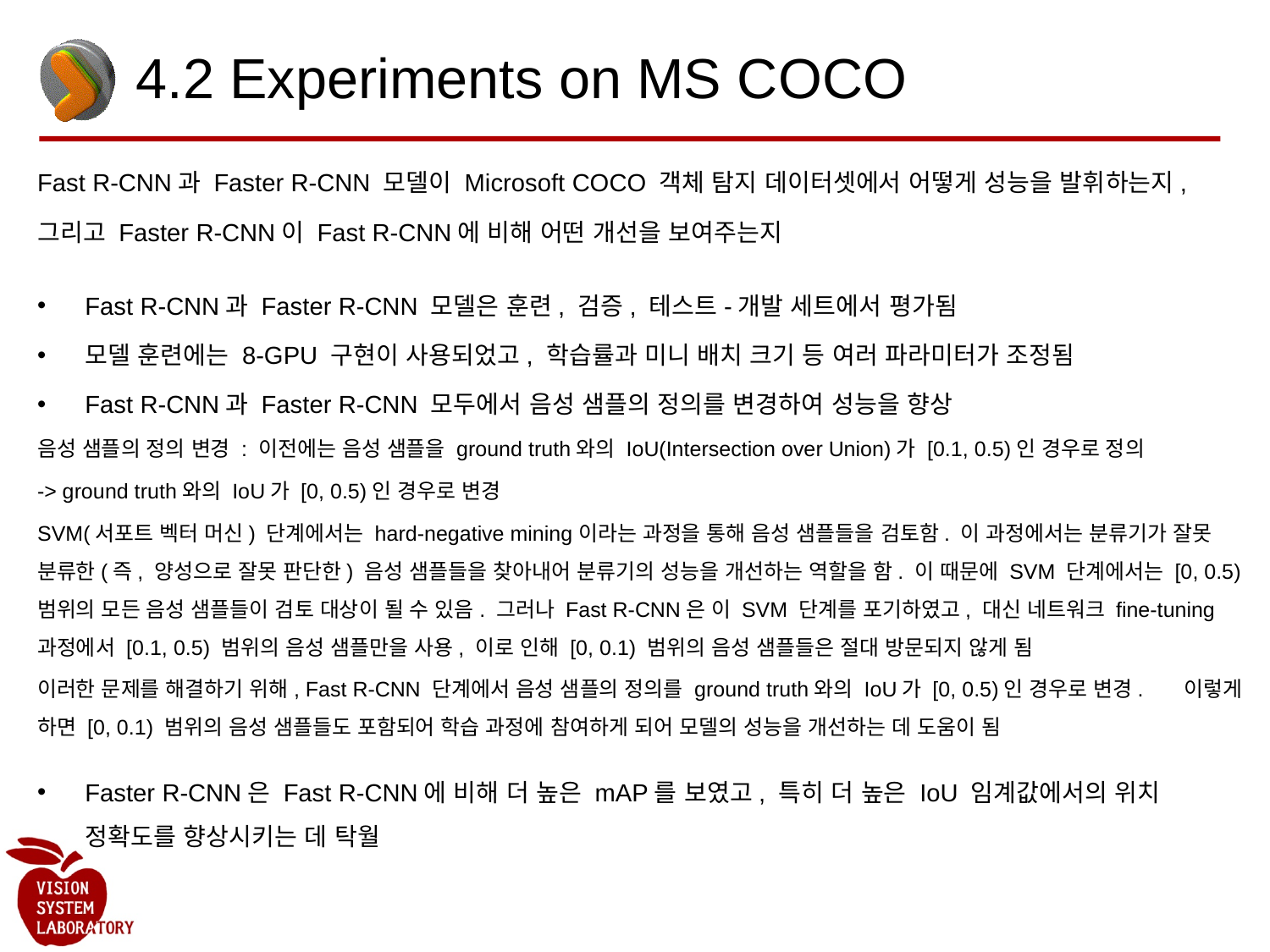

# 4.2 Experiments on MS COCO
Fast R-CNN과 Faster R-CNN 모델이 Microsoft COCO 객체 탐지 데이터셋에서 어떻게 성능을 발휘하는지,
그리고 Faster R-CNN이 Fast R-CNN에 비해 어떤 개선을 보여주는지

Fast R-CNN과 Faster R-CNN 모델은 훈련, 검증, 테스트-개발 세트에서 평가됨
모델 훈련에는 8-GPU 구현이 사용되었고, 학습률과 미니 배치 크기 등 여러 파라미터가 조정됨
Fast R-CNN과 Faster R-CNN 모두에서 음성 샘플의 정의를 변경하여 성능을 향상
음성 샘플의 정의 변경 : 이전에는 음성 샘플을 ground truth와의 IoU(Intersection over Union)가 [0.1, 0.5)인 경우로 정의
-> ground truth와의 IoU가 [0, 0.5)인 경우로 변경
SVM(서포트 벡터 머신) 단계에서는 hard-negative mining이라는 과정을 통해 음성 샘플들을 검토함. 이 과정에서는 분류기가 잘못 분류한(즉, 양성으로 잘못 판단한) 음성 샘플들을 찾아내어 분류기의 성능을 개선하는 역할을 함. 이 때문에 SVM 단계에서는 [0, 0.5) 범위의 모든 음성 샘플들이 검토 대상이 될 수 있음. 그러나 Fast R-CNN은 이 SVM 단계를 포기하였고, 대신 네트워크 fine-tuning 과정에서 [0.1, 0.5) 범위의 음성 샘플만을 사용, 이로 인해 [0, 0.1) 범위의 음성 샘플들은 절대 방문되지 않게 됨
이러한 문제를 해결하기 위해, Fast R-CNN 단계에서 음성 샘플의 정의를 ground truth와의 IoU가 [0, 0.5)인 경우로 변경.      이렇게 하면 [0, 0.1) 범위의 음성 샘플들도 포함되어 학습 과정에 참여하게 되어 모델의 성능을 개선하는 데 도움이 됨

Faster R-CNN은 Fast R-CNN에 비해 더 높은 mAP를 보였고, 특히 더 높은 IoU 임계값에서의 위치 정확도를 향상시키는 데 탁월